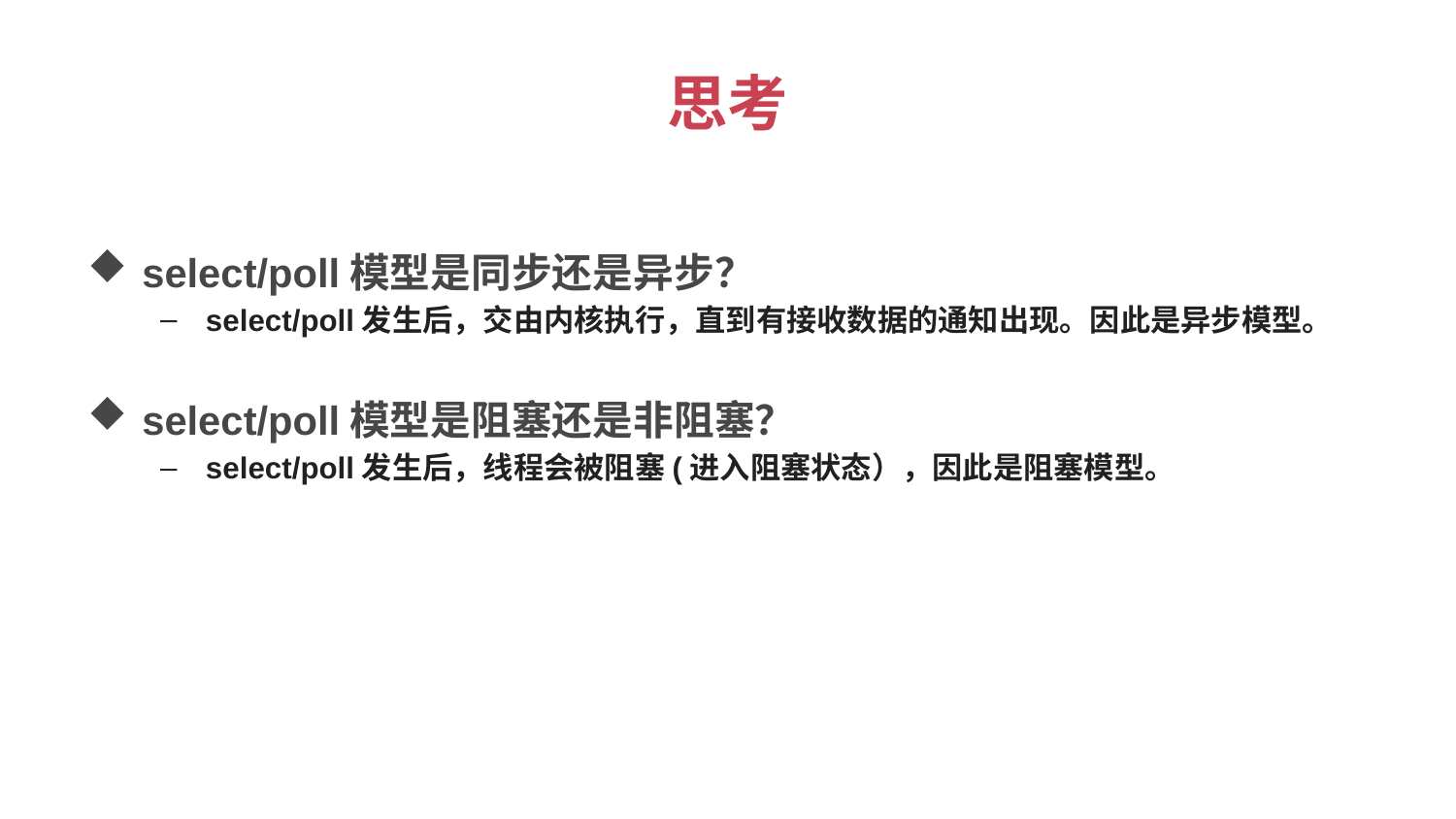

# 思考
select/poll模型是同步还是异步？
select/poll发生后，交由内核执行，直到有接收数据的通知出现。因此是异步模型。
select/poll模型是阻塞还是非阻塞？
select/poll发生后，线程会被阻塞(进入阻塞状态），因此是阻塞模型。